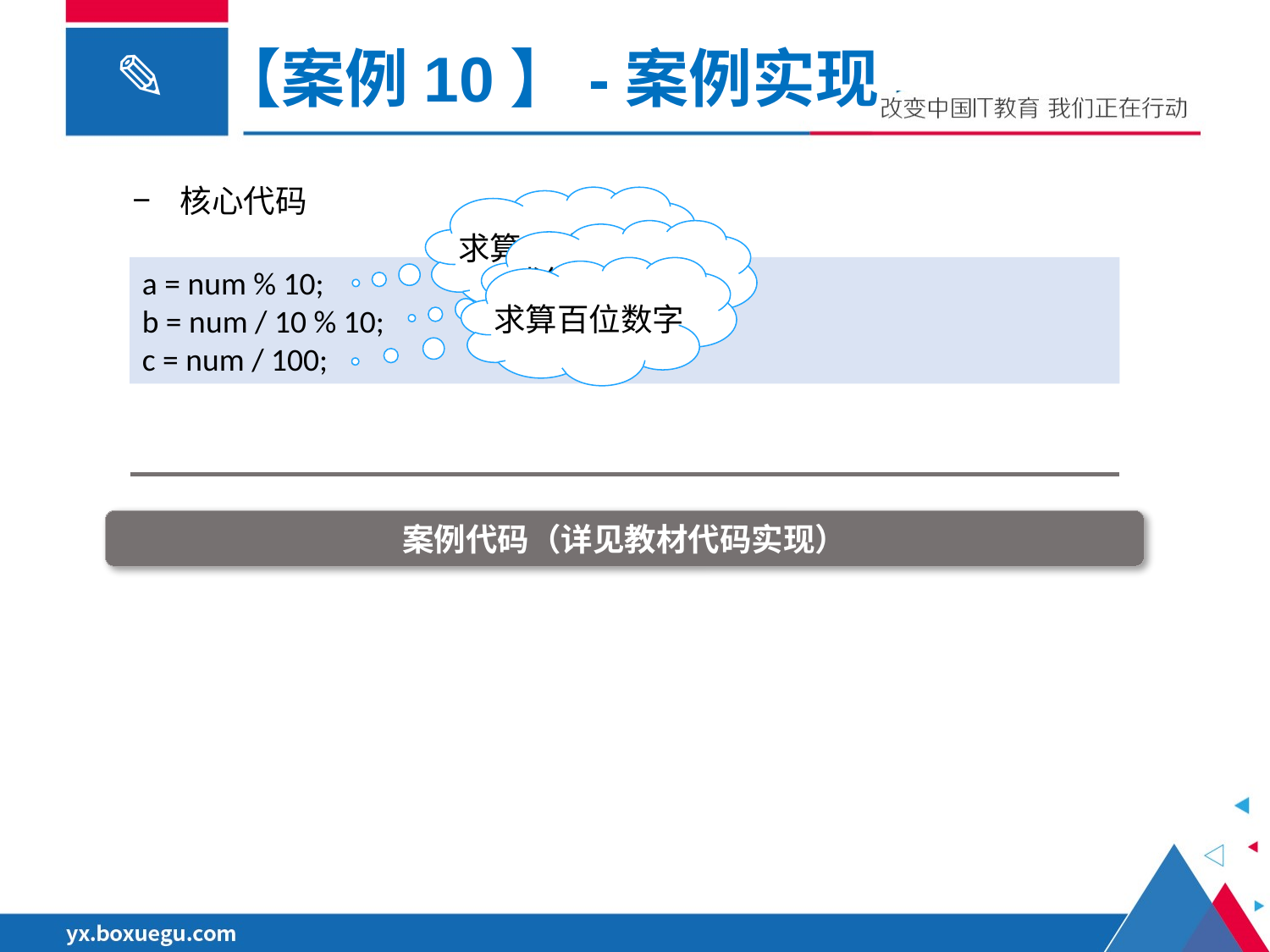

【案例10】-案例实现
核心代码
求算个位数字
求算十位数字
a = num % 10;
b = num / 10 % 10;
c = num / 100;
求算百位数字
案例代码（详见教材代码实现）